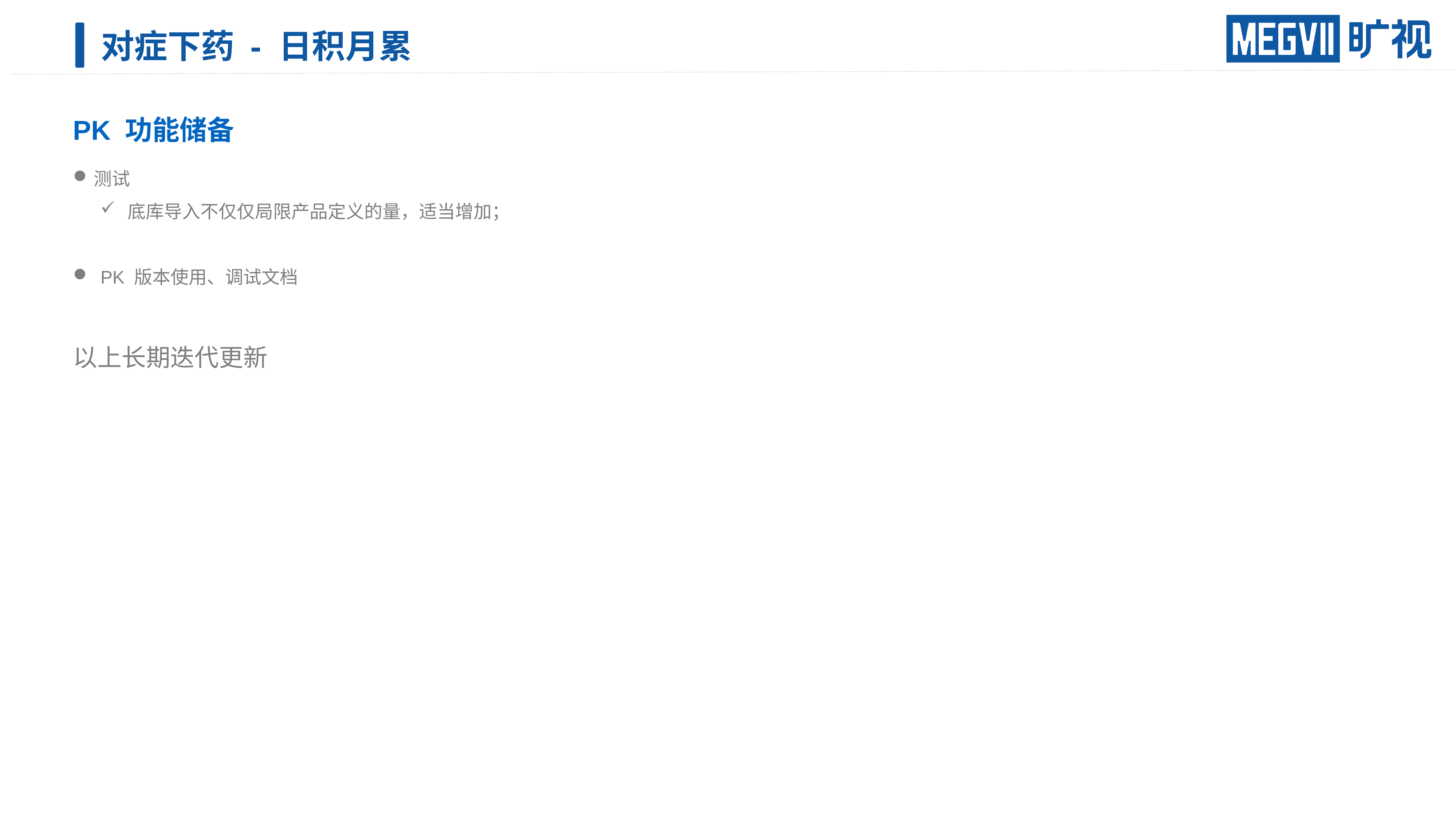

# 对症下药 - 日积月累
PK 功能储备
测试
底库导入不仅仅局限产品定义的量，适当增加；

PK 版本使用、调试文档

以上长期迭代更新